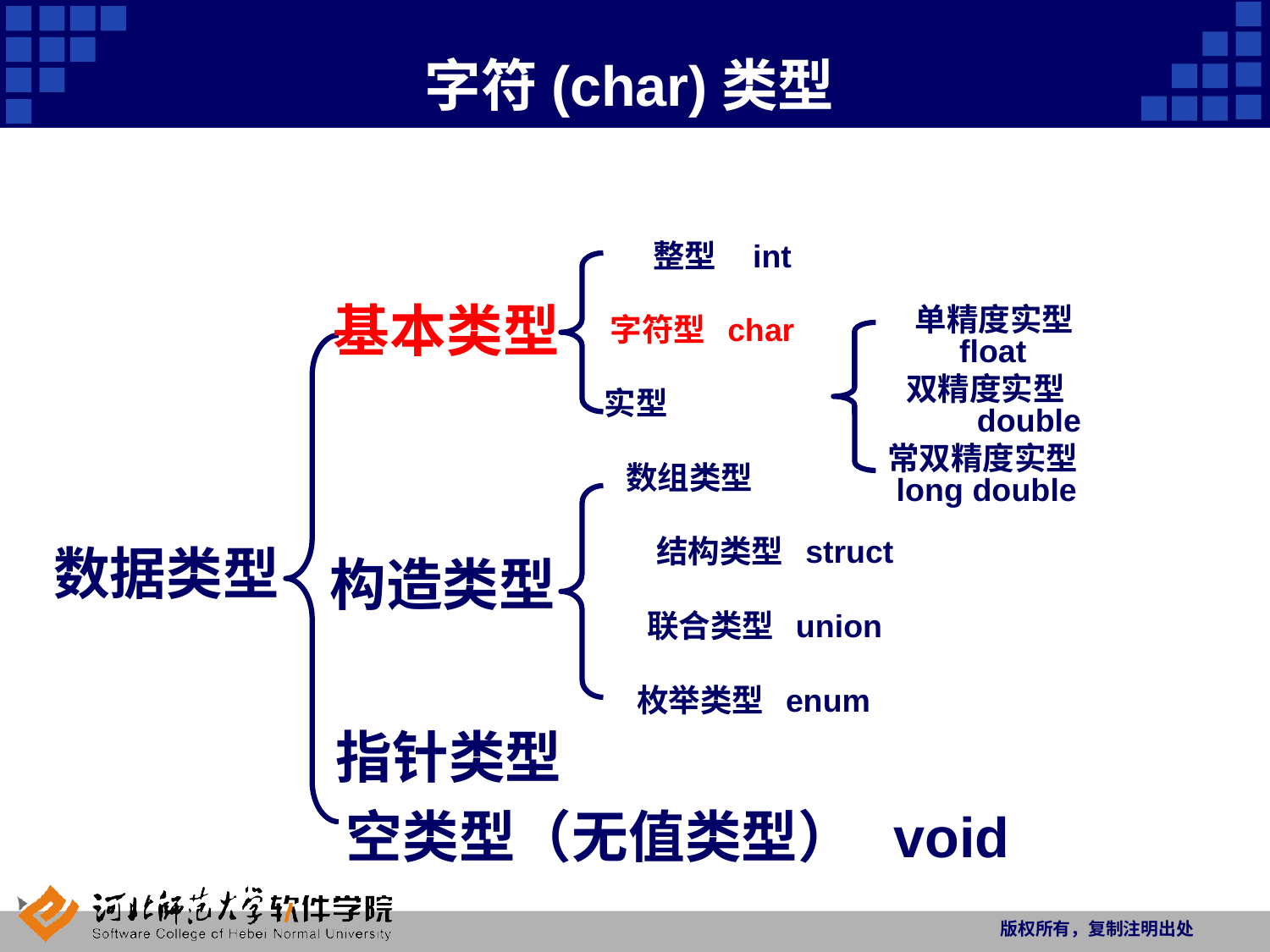

# 字符(char)类型

整型    int

基本类型
字符型  char
实型
单精度实型
     float

双精度实型
        double

常双精度实型
 long double
数组类型

结构类型  struct
联合类型  union
枚举类型  enum
数据类型
构造类型
指针类型
空类型（无值类型）  void
版权所有，复制注明出处